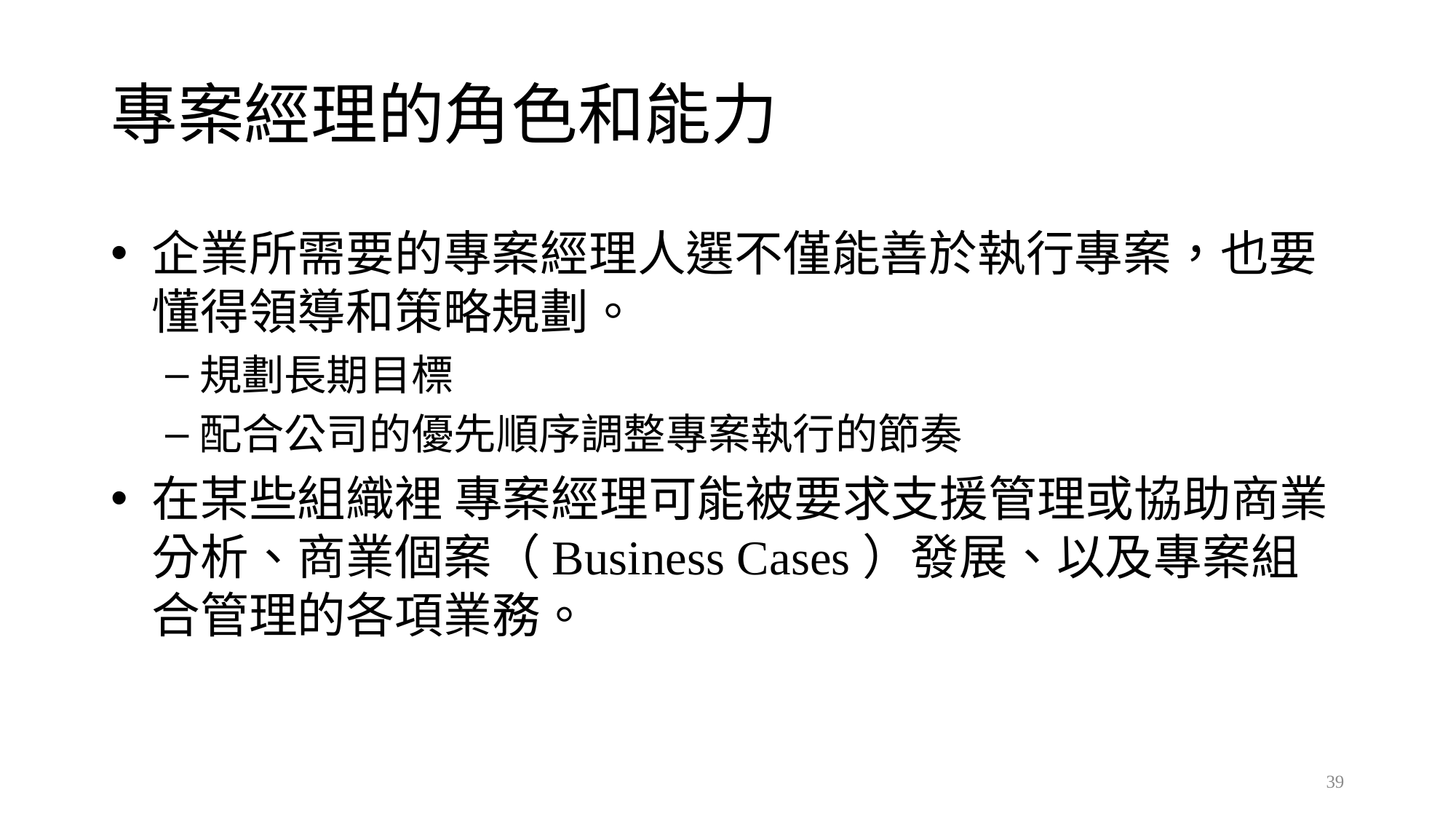

# 專案經理的角色和能力
企業所需要的專案經理人選不僅能善於執行專案，也要懂得領導和策略規劃。
規劃長期目標
配合公司的優先順序調整專案執行的節奏
在某些組織裡 專案經理可能被要求支援管理或協助商業分析、商業個案（Business Cases）發展、以及專案組合管理的各項業務。

39